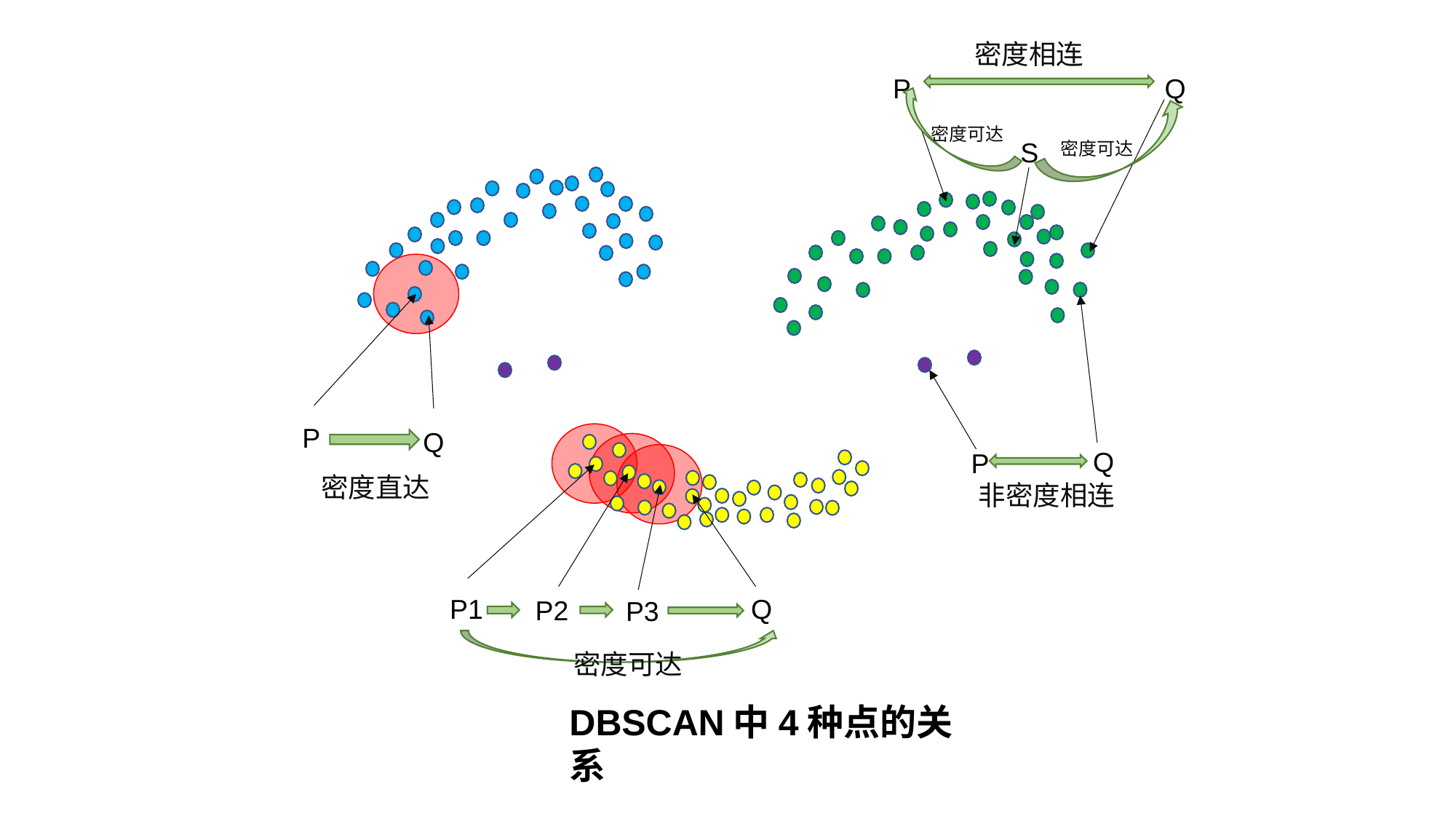

密度相连
P
Q

密度可达

S
密度可达

P
Q

Q
P

密度直达

非密度相连

P1
Q
P2
P3

密度可达
DBSCAN中4种点的关系